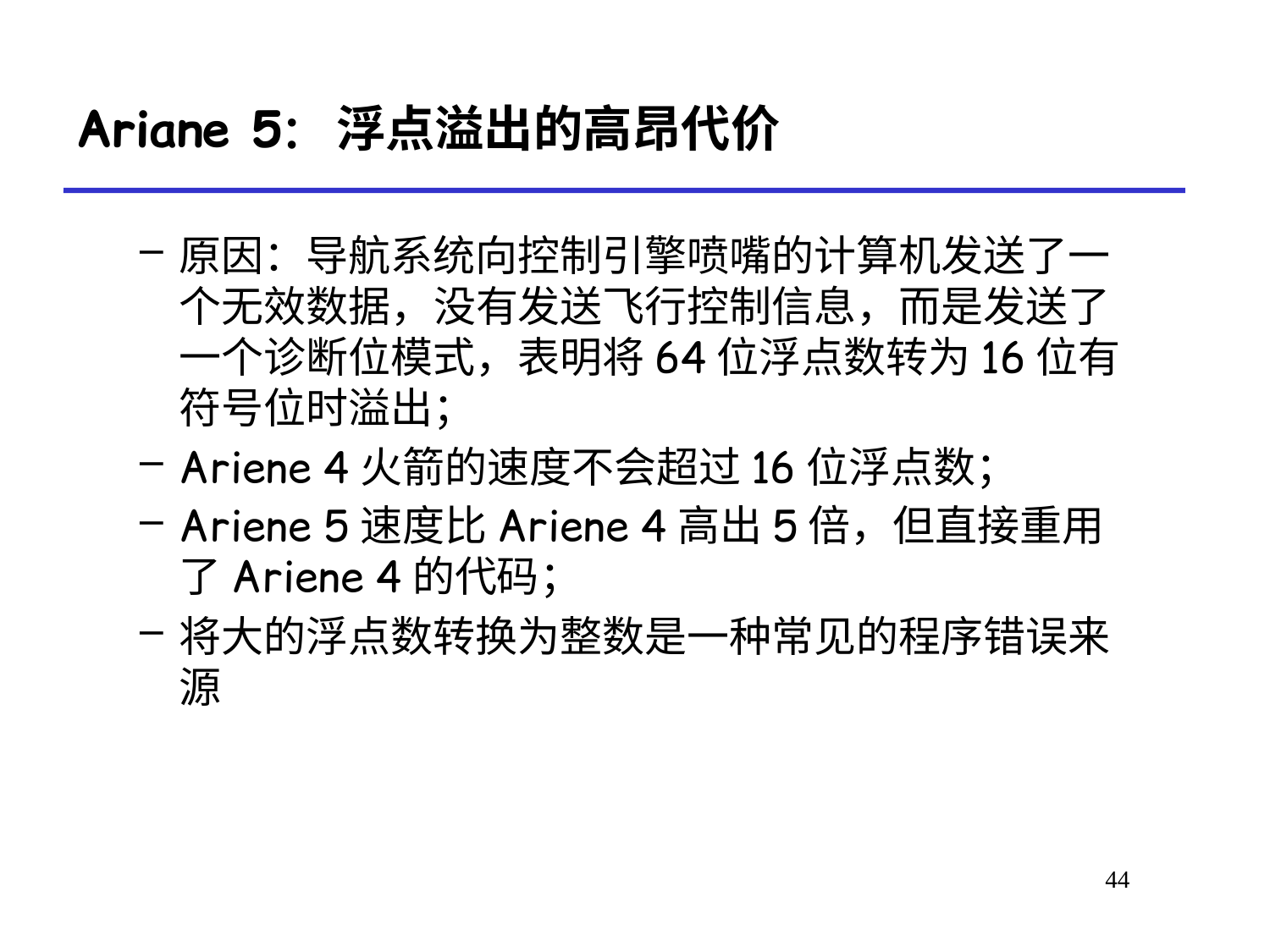

# Ariane 5: 浮点溢出的高昂代价
原因：导航系统向控制引擎喷嘴的计算机发送了一个无效数据，没有发送飞行控制信息，而是发送了一个诊断位模式，表明将64位浮点数转为16位有符号位时溢出；
Ariene 4火箭的速度不会超过16位浮点数；
Ariene 5速度比Ariene 4高出5倍，但直接重用了Ariene 4的代码；
将大的浮点数转换为整数是一种常见的程序错误来源

44